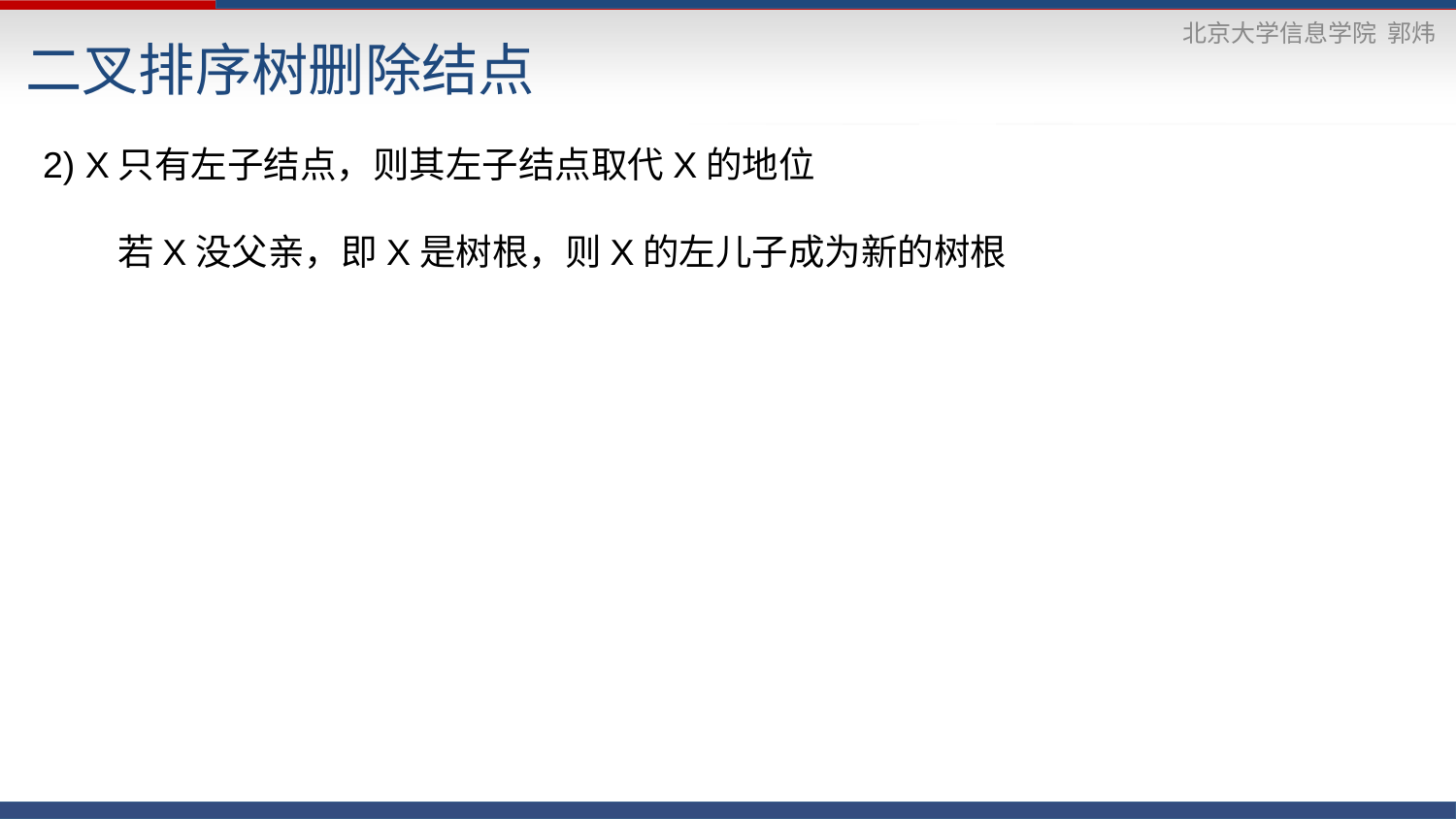

二叉排序树删除结点
2) X只有左子结点，则其左子结点取代X的地位

        若X没父亲，即X是树根，则X的左儿子成为新的树根
11